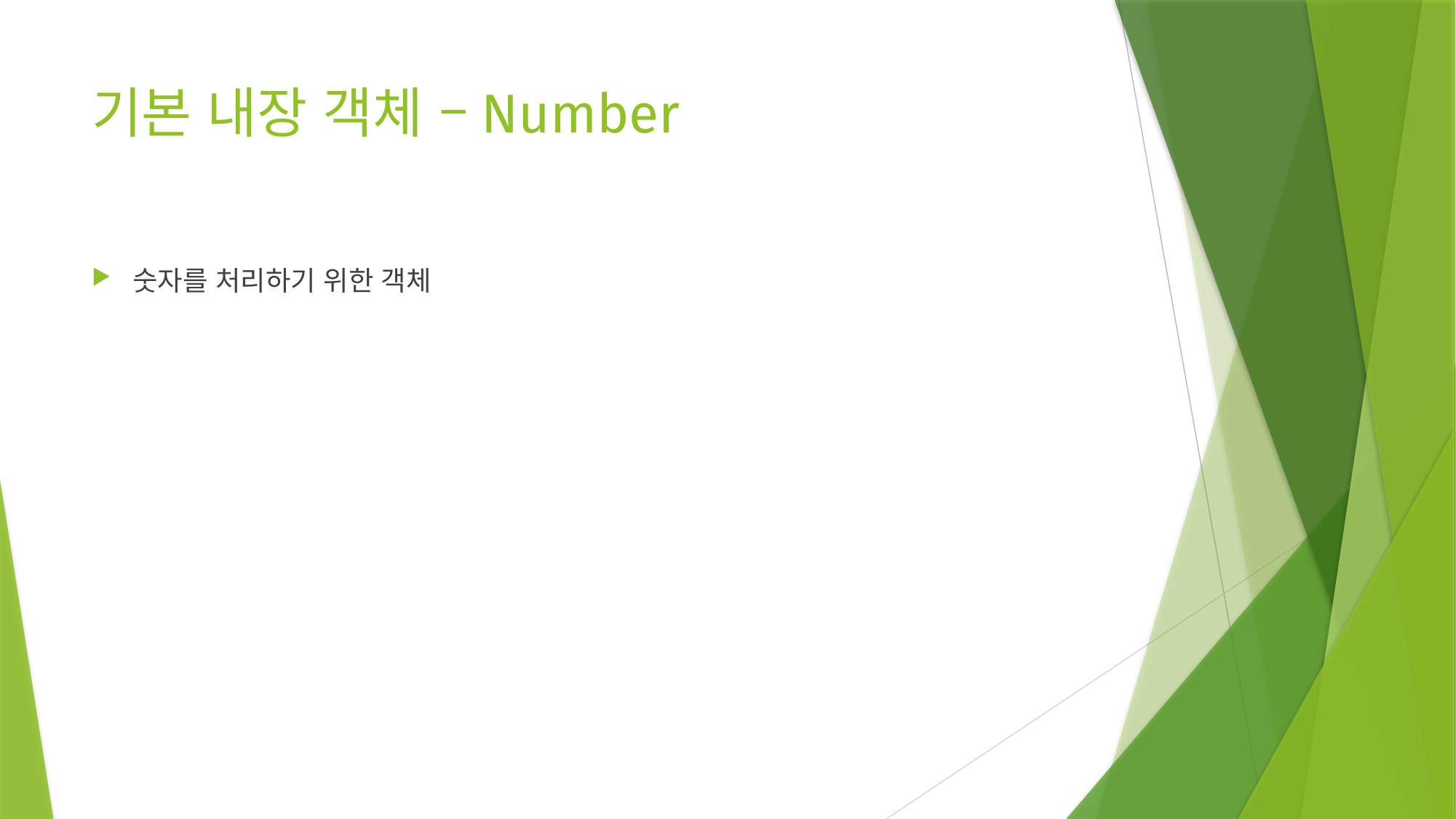

# 기본 내장 객체 –Number
숫자를 처리하기 위한 객체